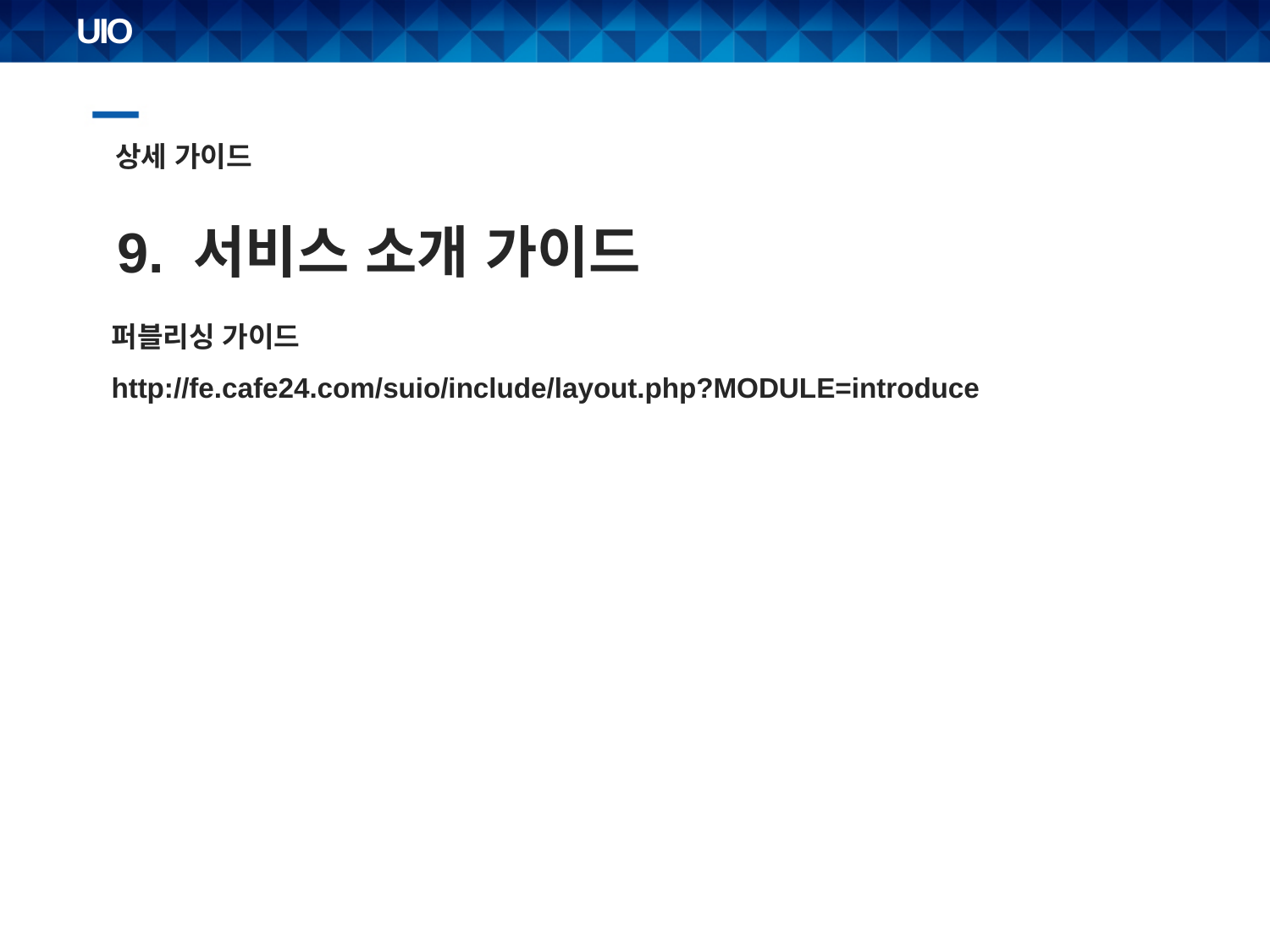

# UIO
상세 가이드
9. 서비스 소개 가이드
퍼블리싱 가이드
http://fe.cafe24.com/suio/include/layout.php?MODULE=introduce